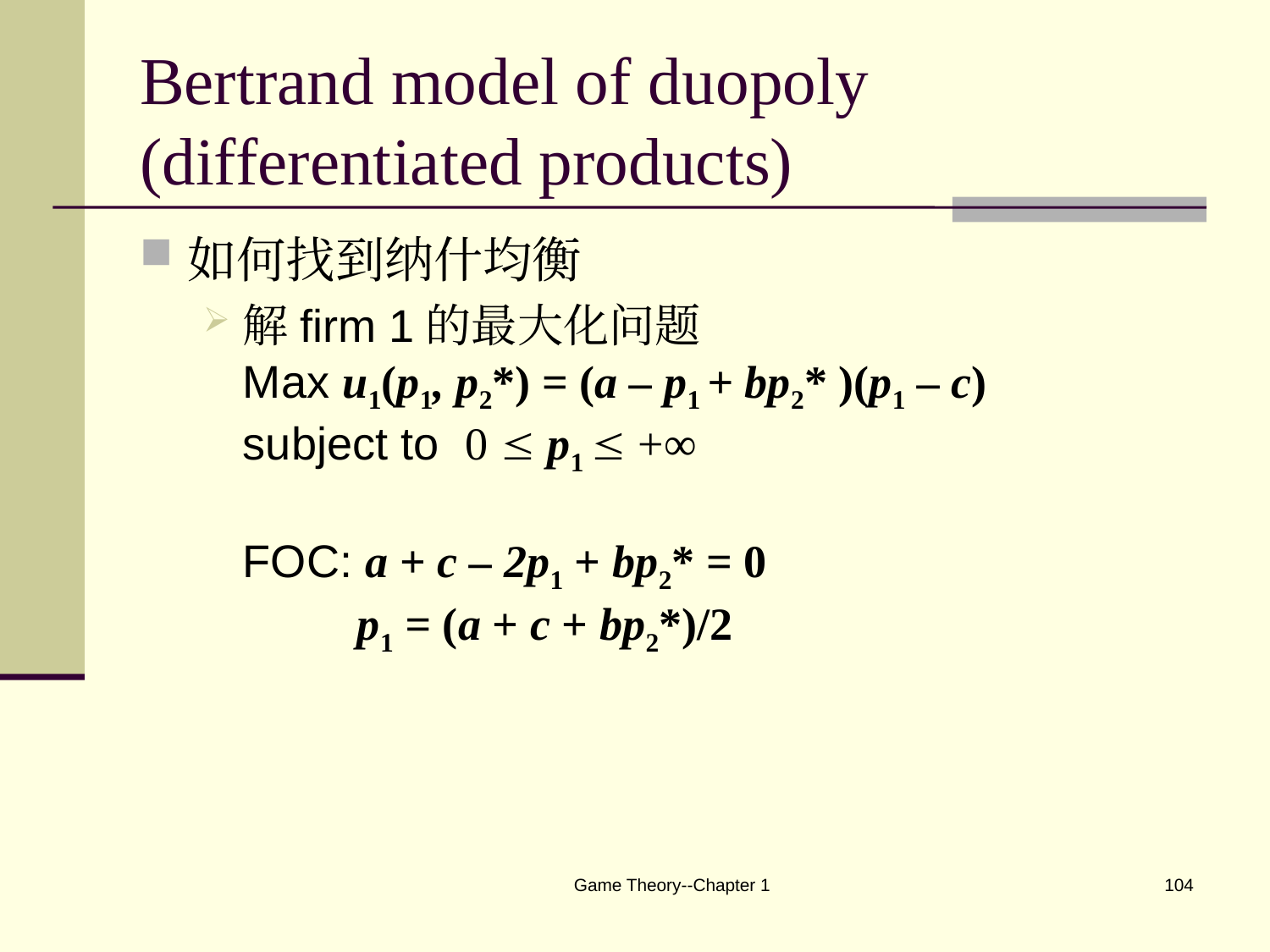

# Bertrand model of duopoly (differentiated products)
如何找到纳什均衡
解firm 1的最大化问题
Max u1(p1, p2*) = (a – p1 + bp2* )(p1 – c)
subject to  0 ≤ p1 ≤ +∞
FOC: a + c – 2p1 + bp2* = 0
          p1 = (a + c + bp2*)/2
Game Theory--Chapter 1
104